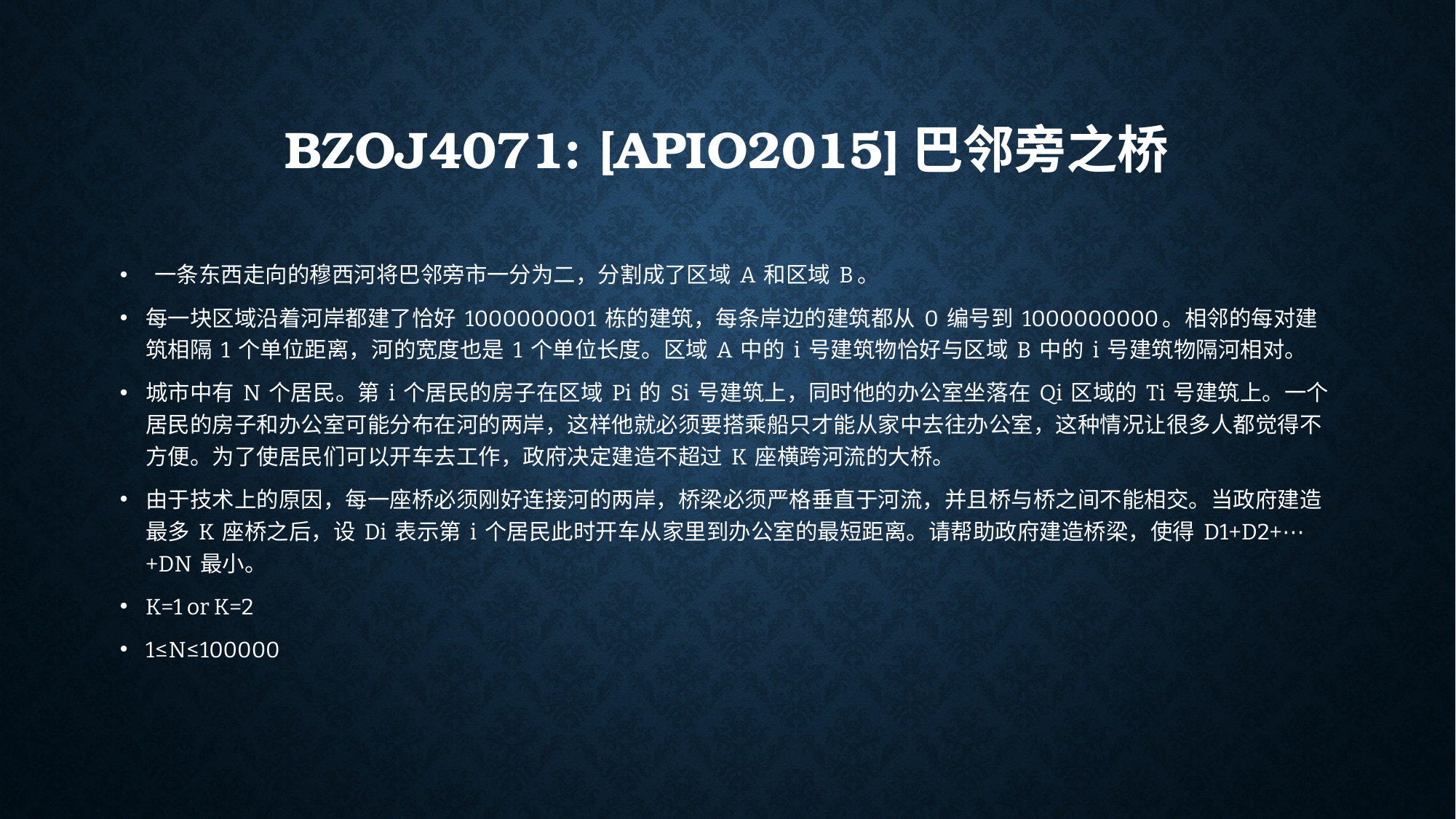

# BZOJ4071: [Apio2015]巴邻旁之桥
 一条东西走向的穆西河将巴邻旁市一分为二，分割成了区域 A 和区域 B。
每一块区域沿着河岸都建了恰好 1000000001 栋的建筑，每条岸边的建筑都从 0 编号到 1000000000。相邻的每对建筑相隔 1 个单位距离，河的宽度也是 1 个单位长度。区域 A 中的 i 号建筑物恰好与区域 B 中的 i 号建筑物隔河相对。
城市中有 N 个居民。第 i 个居民的房子在区域 Pi 的 Si 号建筑上，同时他的办公室坐落在 Qi 区域的 Ti 号建筑上。一个居民的房子和办公室可能分布在河的两岸，这样他就必须要搭乘船只才能从家中去往办公室，这种情况让很多人都觉得不方便。为了使居民们可以开车去工作，政府决定建造不超过 K 座横跨河流的大桥。
由于技术上的原因，每一座桥必须刚好连接河的两岸，桥梁必须严格垂直于河流，并且桥与桥之间不能相交。当政府建造最多 K 座桥之后，设 Di 表示第 i 个居民此时开车从家里到办公室的最短距离。请帮助政府建造桥梁，使得 D1+D2+⋯+DN 最小。
K=1 or K=2
1≤N≤100000